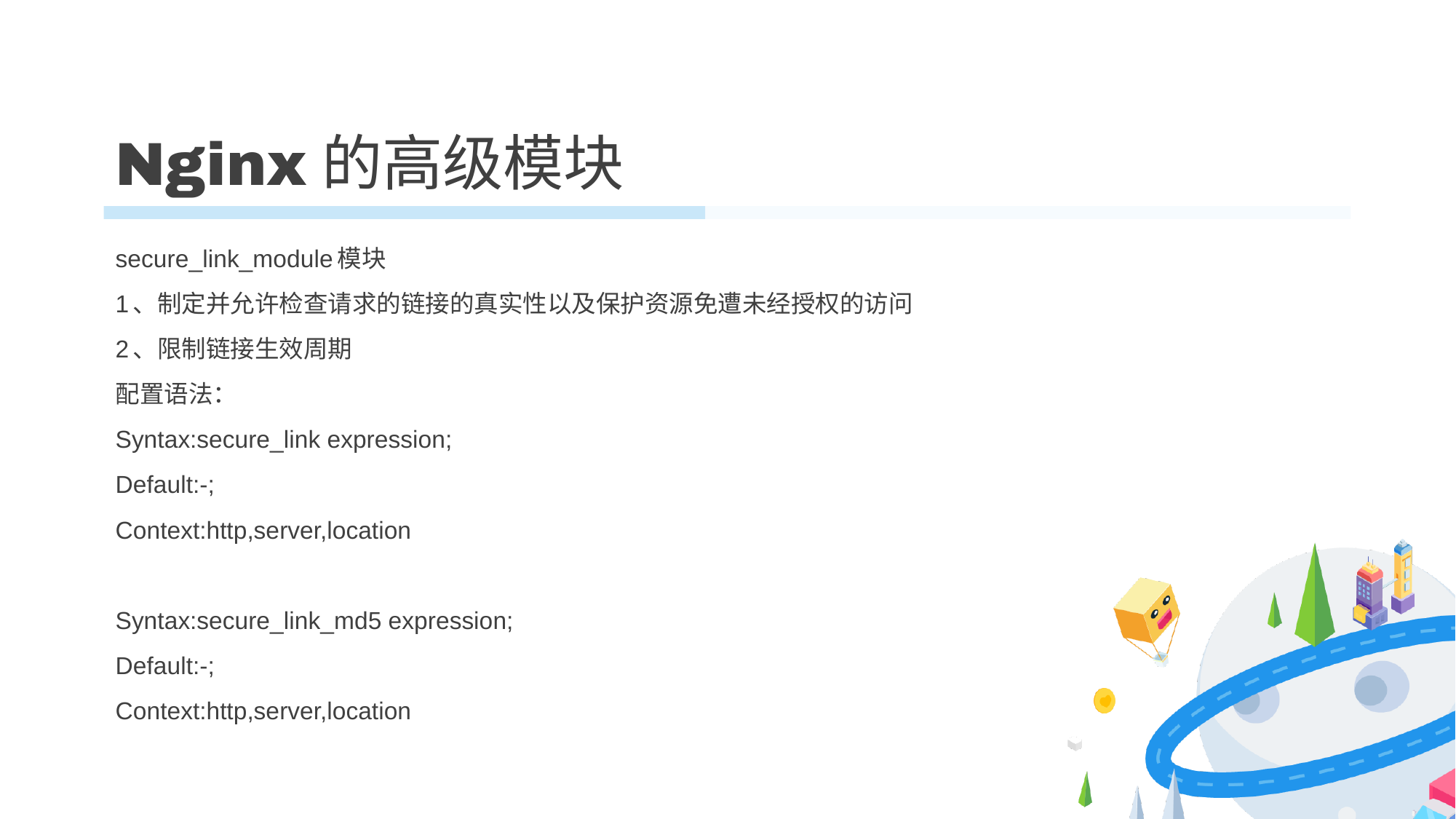

# Nginx的高级模块
secure_link_module模块
1、制定并允许检查请求的链接的真实性以及保护资源免遭未经授权的访问
2、限制链接生效周期
配置语法：
Syntax:secure_link expression;
Default:-;
Context:http,server,location

Syntax:secure_link_md5 expression;
Default:-;
Context:http,server,location